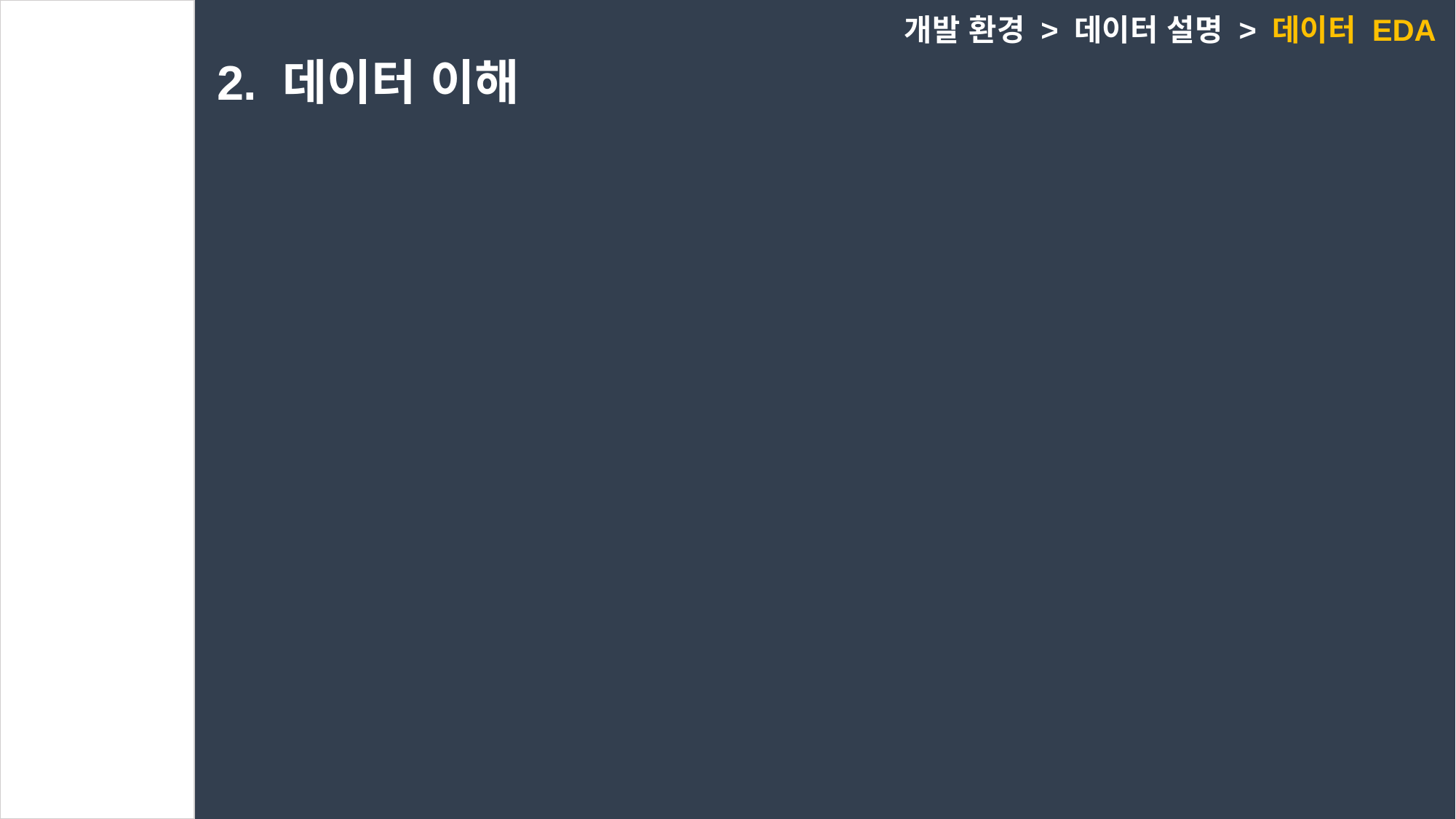

개발 환경 > 데이터 설명 > 데이터 EDA
2. 데이터 이해